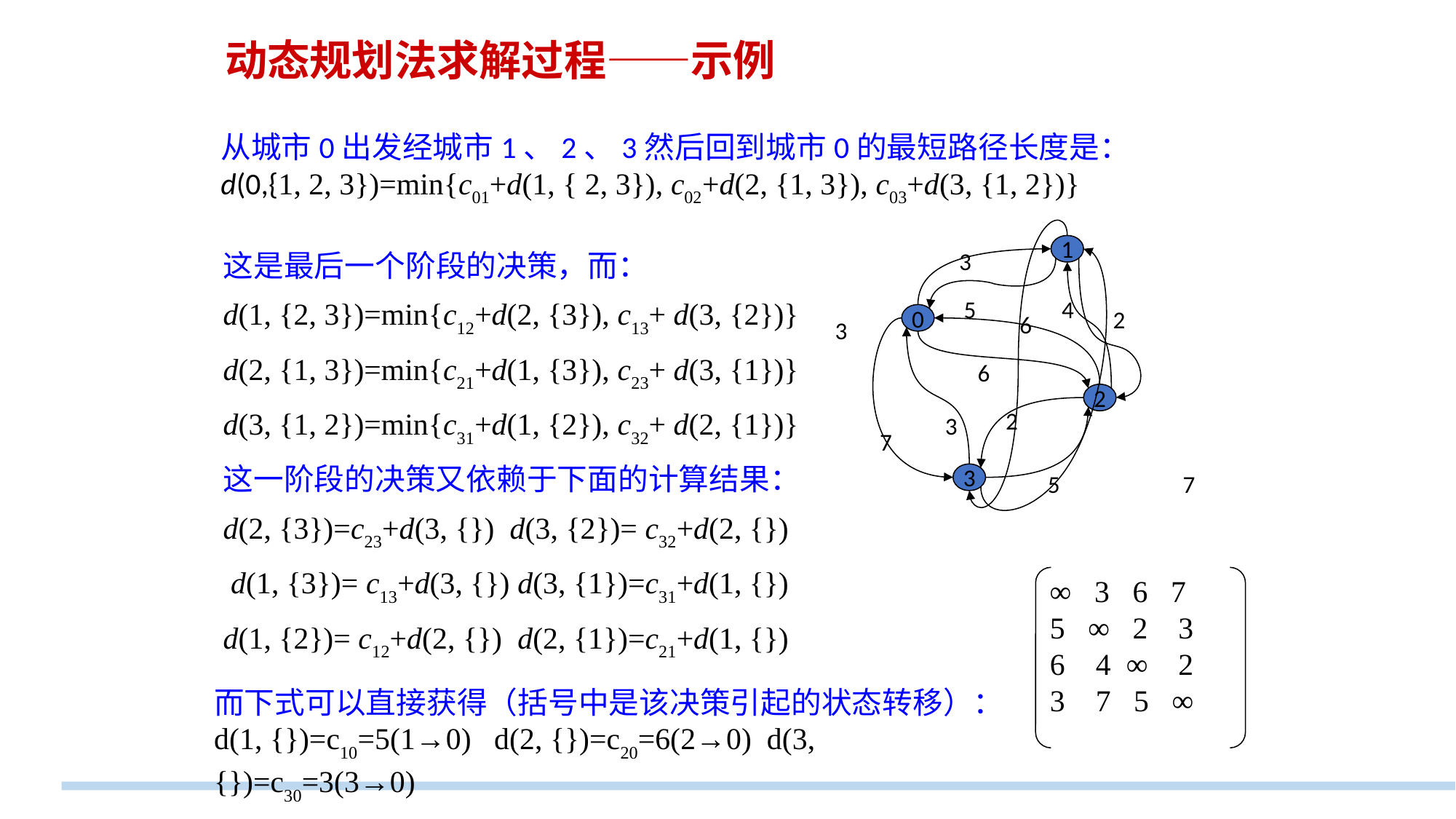

动态规划法求解过程——示例
从城市0出发经城市1、2、3然后回到城市0的最短路径长度是：
d(0,{1, 2, 3})=min{c01+d(1, { 2, 3}), c02+d(2, {1, 3}), c03+d(3, {1, 2})}
1
3
5
4
2
0
6
3
6
2
2
3
7
3
5
7
这是最后一个阶段的决策，而：
d(1, {2, 3})=min{c12+d(2, {3}), c13+ d(3, {2})}
d(2, {1, 3})=min{c21+d(1, {3}), c23+ d(3, {1})}
d(3, {1, 2})=min{c31+d(1, {2}), c32+ d(2, {1})}
这一阶段的决策又依赖于下面的计算结果：
d(2, {3})=c23+d(3, {})  d(3, {2})= c32+d(2, {})
 d(1, {3})= c13+d(3, {}) d(3, {1})=c31+d(1, {})
d(1, {2})= c12+d(2, {})  d(2, {1})=c21+d(1, {})
 ∞   3   6   7
 5   ∞   2    3
 6    4  ∞    2
 3    7   5   ∞
而下式可以直接获得（括号中是该决策引起的状态转移）：
d(1, {})=c10=5(1→0)   d(2, {})=c20=6(2→0)  d(3, {})=c30=3(3→0)